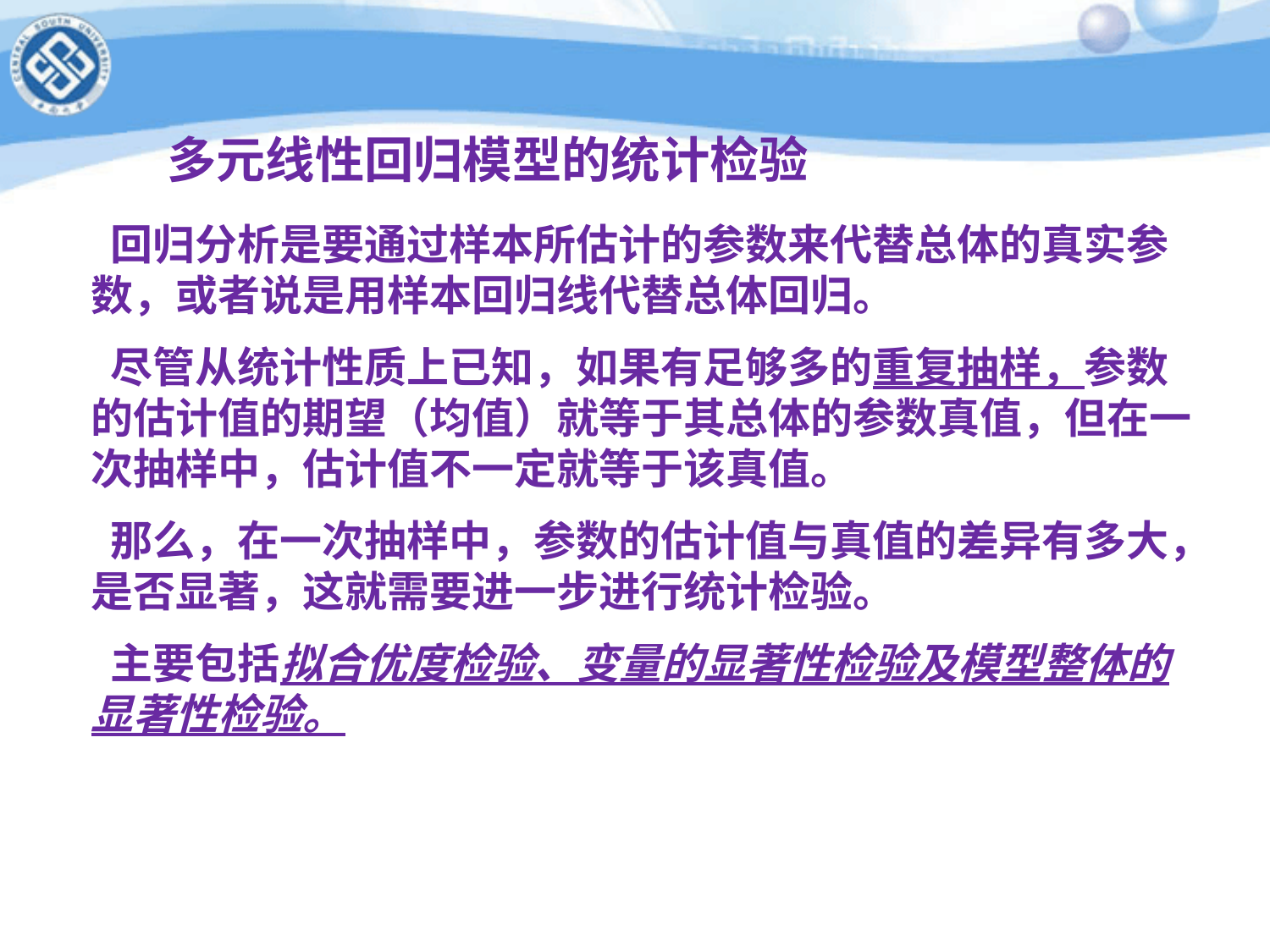

# 多元线性回归模型的统计检验
      回归分析是要通过样本所估计的参数来代替总体的真实参数，或者说是用样本回归线代替总体回归。
      尽管从统计性质上已知，如果有足够多的重复抽样，参数的估计值的期望（均值）就等于其总体的参数真值，但在一次抽样中，估计值不一定就等于该真值。
      那么，在一次抽样中，参数的估计值与真值的差异有多大，是否显著，这就需要进一步进行统计检验。
      主要包括拟合优度检验、变量的显著性检验及模型整体的显著性检验。